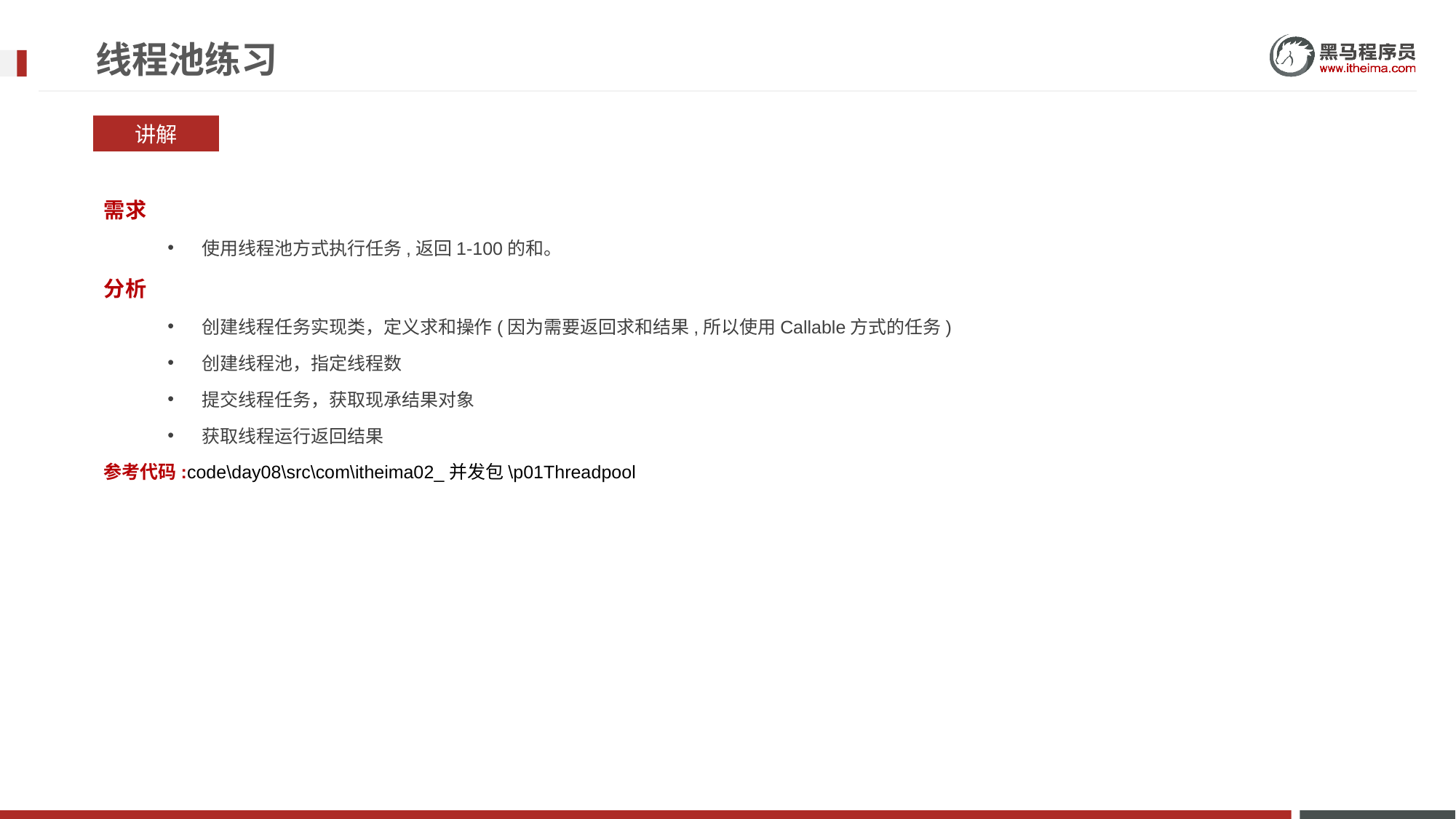

# 线程池练习
讲解
需求
使用线程池方式执行任务,返回1-100的和。
分析
创建线程任务实现类，定义求和操作(因为需要返回求和结果,所以使用Callable方式的任务)
创建线程池，指定线程数
提交线程任务，获取现承结果对象
获取线程运行返回结果
参考代码:code\day08\src\com\itheima02_并发包\p01Threadpool